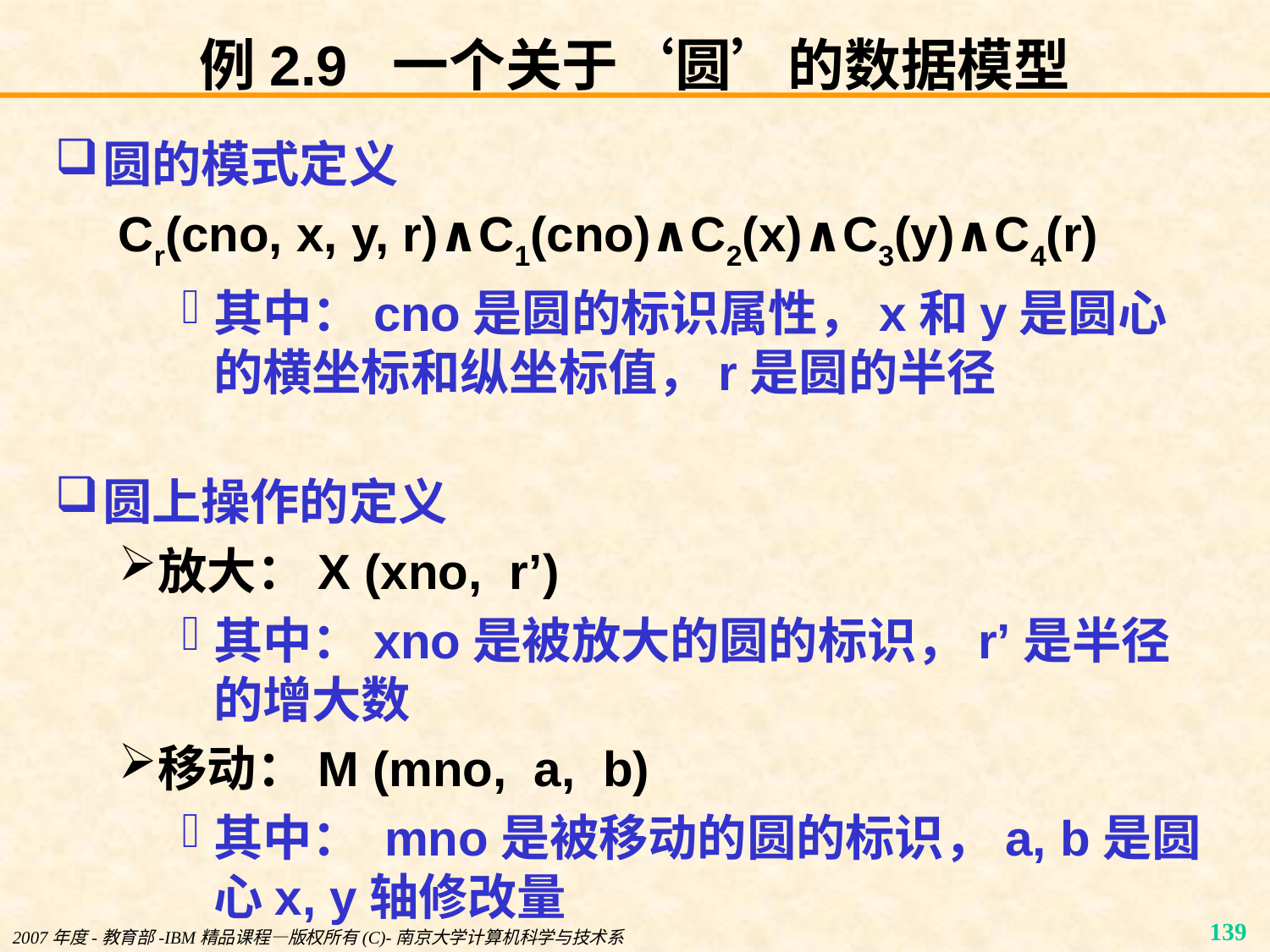

# 例2.9  一个关于‘圆’的数据模型
圆的模式定义
Cr(cno, x, y, r)∧C1(cno)∧C2(x)∧C3(y)∧C4(r)
其中：cno是圆的标识属性，x和y是圆心的横坐标和纵坐标值，r是圆的半径

圆上操作的定义
放大：X (xno,  r’)
其中：xno是被放大的圆的标识，r’是半径的增大数
移动：M (mno,  a,  b)
其中： mno是被移动的圆的标识，a, b是圆心x, y轴修改量
139
2007年度-教育部-IBM精品课程—版权所有(C)-南京大学计算机科学与技术系